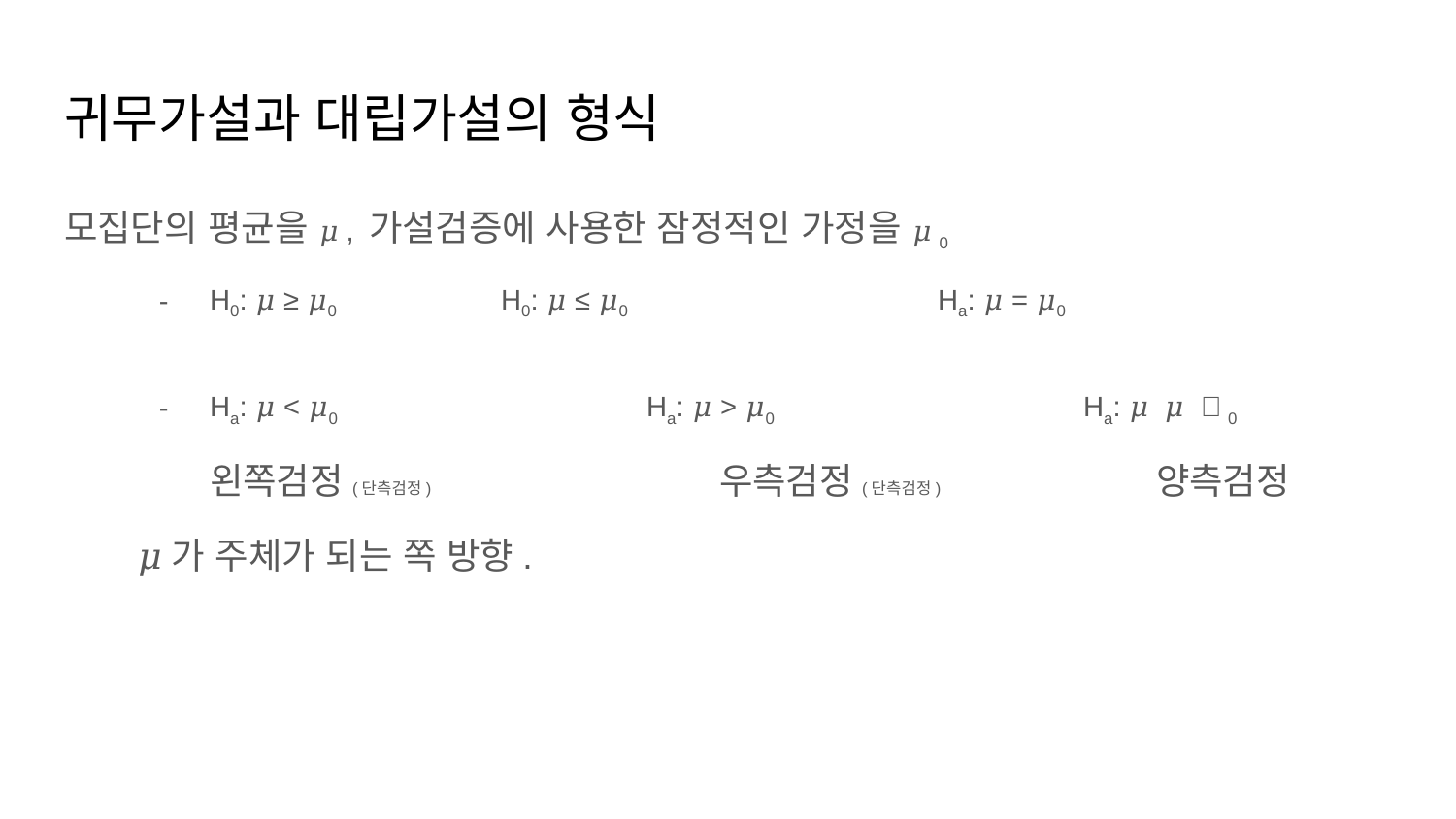

# 귀무가설과 대립가설의 형식
모집단의 평균을 𝜇, 가설검증에 사용한 잠정적인 가정을 𝜇0
H0: 𝜇 ≥ 𝜇0                   	H0: 𝜇 ≤ 𝜇0 			Ha: 𝜇 = 𝜇0

Ha: 𝜇 < 𝜇0             		Ha: 𝜇 > 𝜇0			Ha: 𝜇 キ 𝜇0
왼쪽검정(단측검정)		우측검정(단측검정)		양측검정
𝜇가 주체가 되는 쪽 방향.